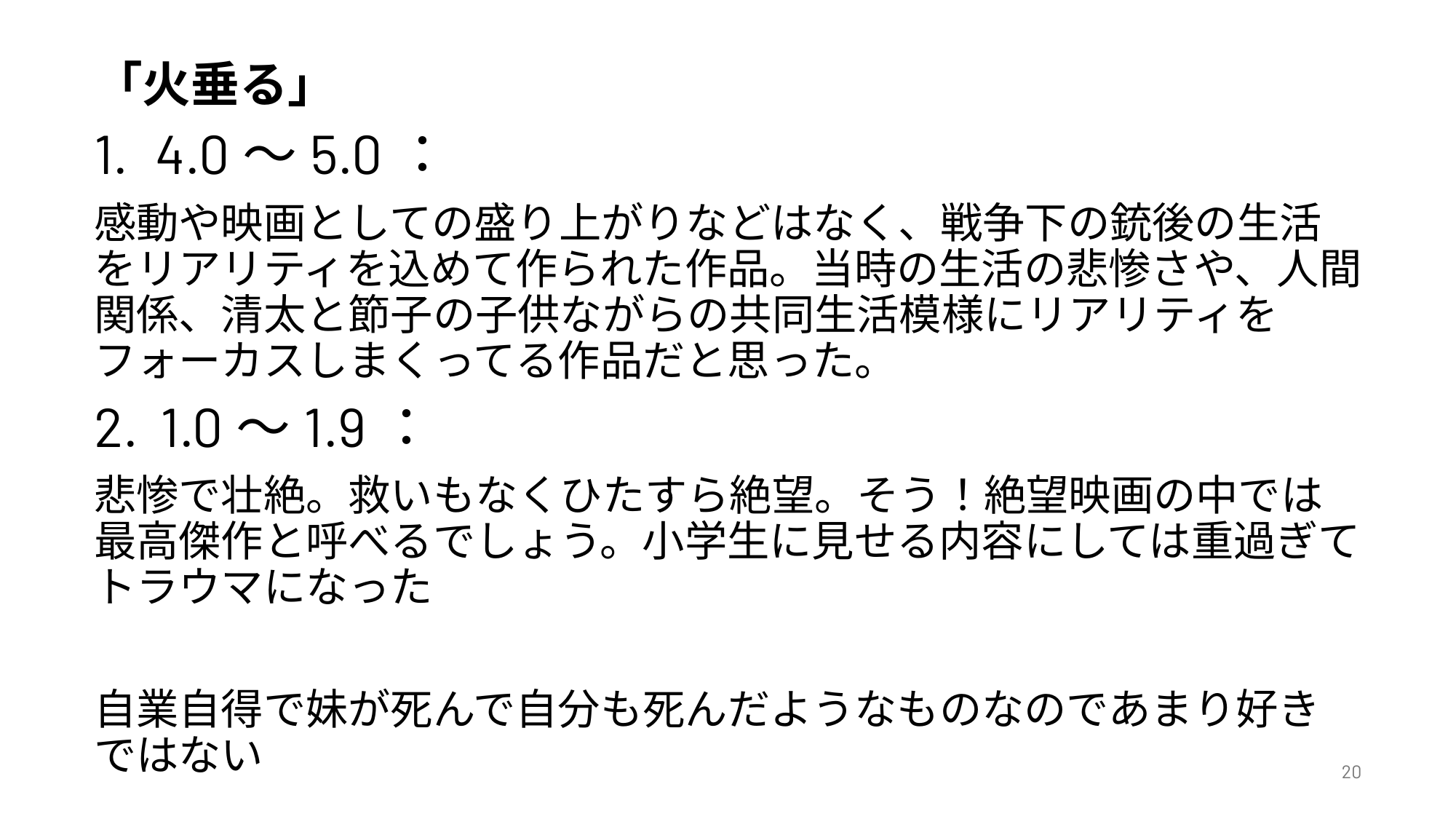

「火垂る」
4.0～5.0：
感動や映画としての盛り上がりなどはなく、戦争下の銃後の生活をリアリティを込めて作られた作品。当時の生活の悲惨さや、人間関係、清太と節子の子供ながらの共同生活模様にリアリティをフォーカスしまくってる作品だと思った。
2.  1.0～1.9：
悲惨で壮絶。救いもなくひたすら絶望。そう！絶望映画の中では最高傑作と呼べるでしょう。小学生に見せる内容にしては重過ぎてトラウマになった

自業自得で妹が死んで自分も死んだようなものなのであまり好きではない

20